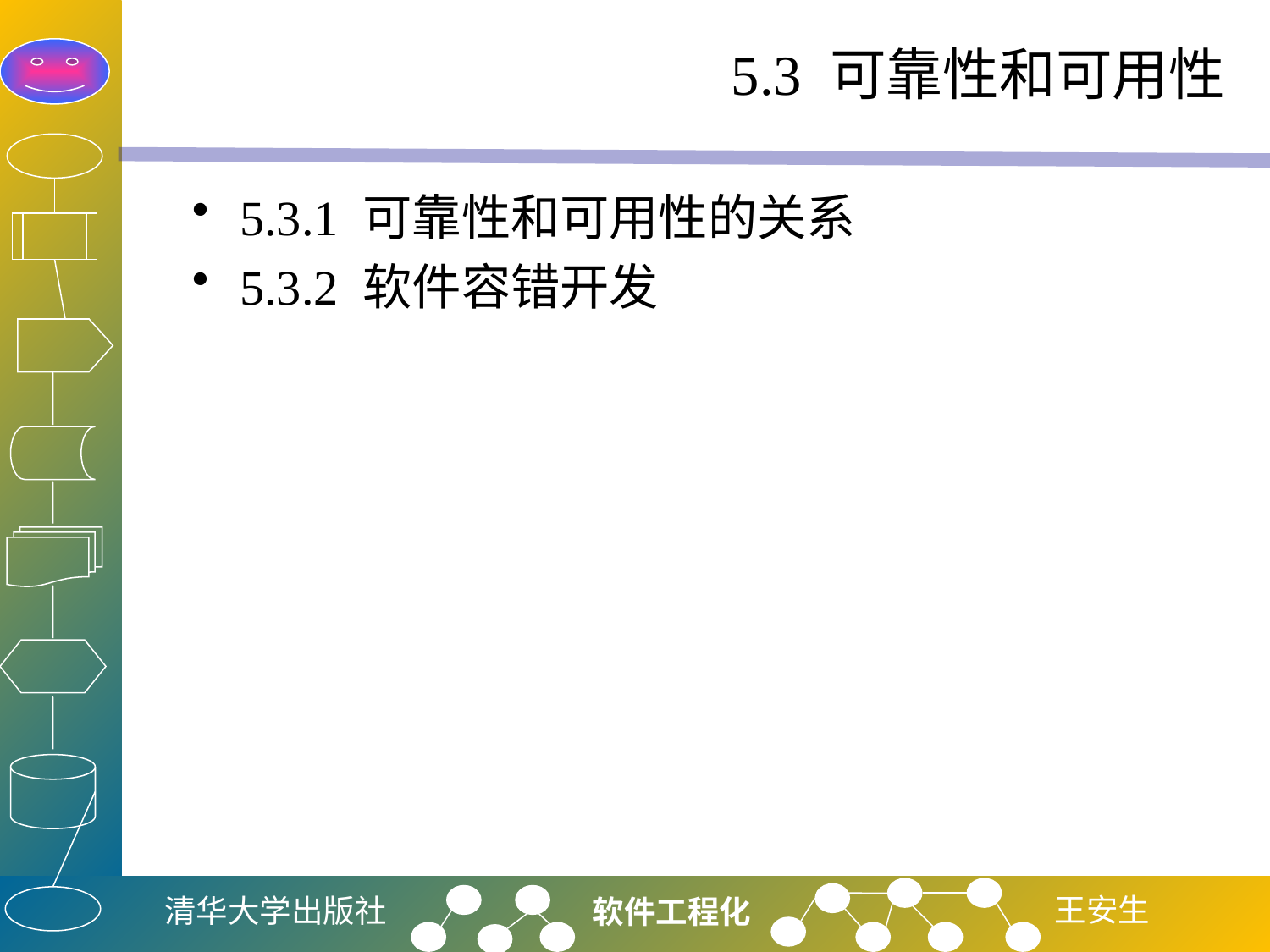

# 5.3 可靠性和可用性
5.3.1 可靠性和可用性的关系
5.3.2 软件容错开发